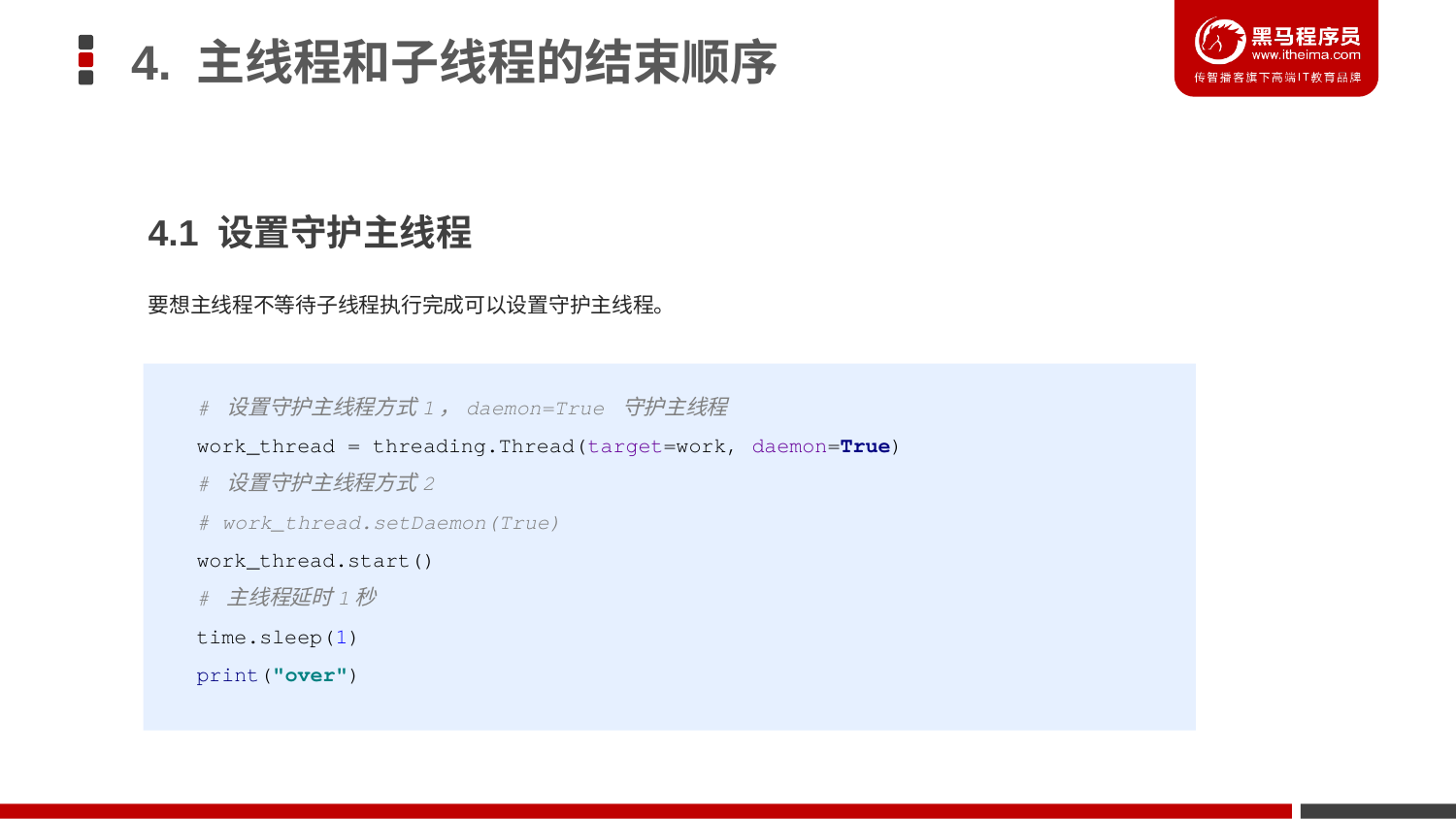

4. 主线程和子线程的结束顺序
4.1 设置守护主线程
要想主线程不等待子线程执行完成可以设置守护主线程。

# 设置守护主线程方式1，daemon=True 守护主线程
work_thread = threading.Thread(target=work, daemon=True)
# 设置守护主线程方式2
# work_thread.setDaemon(True)
work_thread.start()
# 主线程延时1秒
time.sleep(1)
print("over")